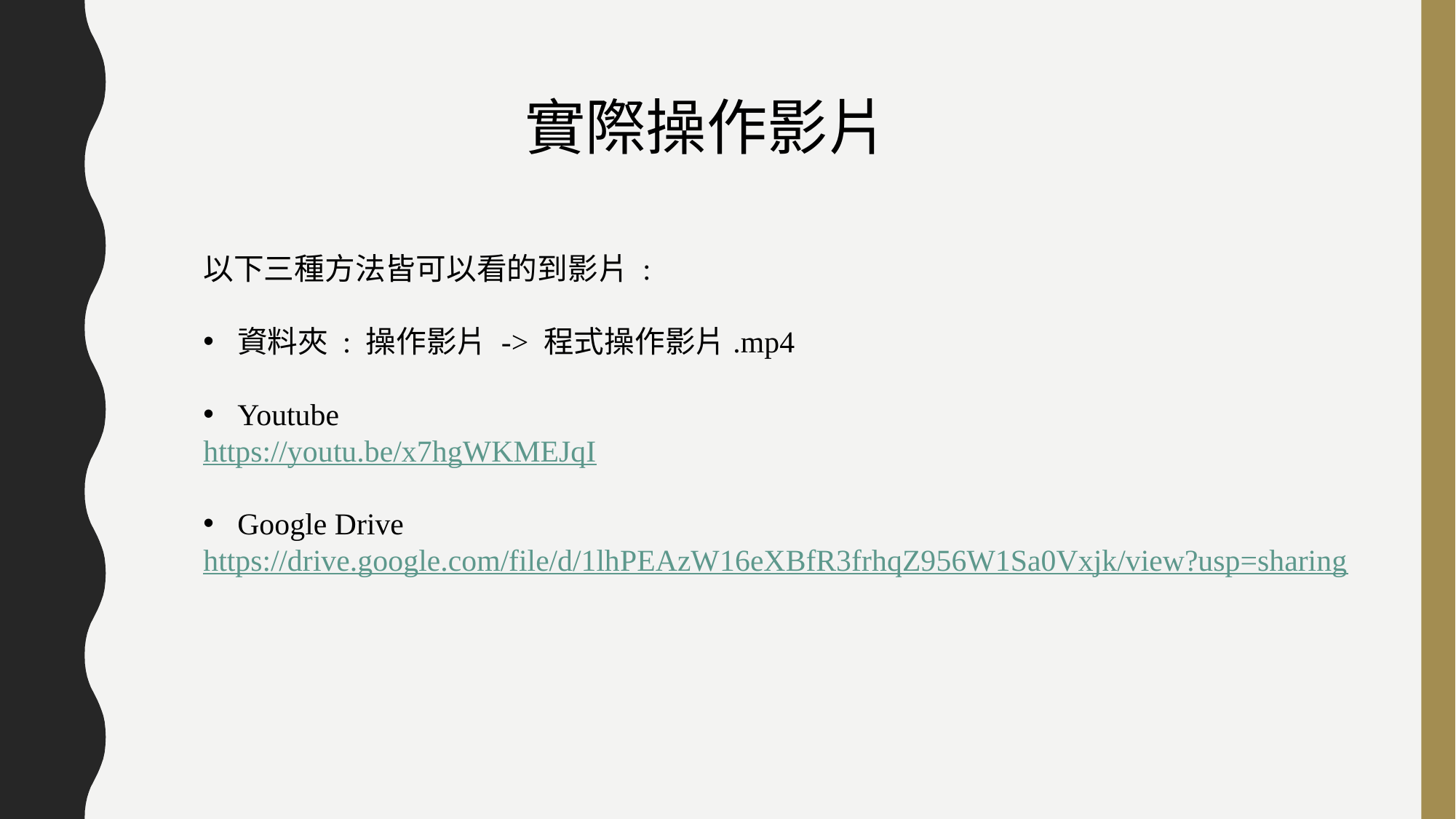

實際操作影片
以下三種方法皆可以看的到影片 :

資料夾 : 操作影片 -> 程式操作影片.mp4

Youtube
https://youtu.be/x7hgWKMEJqI

Google Drive
https://drive.google.com/file/d/1lhPEAzW16eXBfR3frhqZ956W1Sa0Vxjk/view?usp=sharing